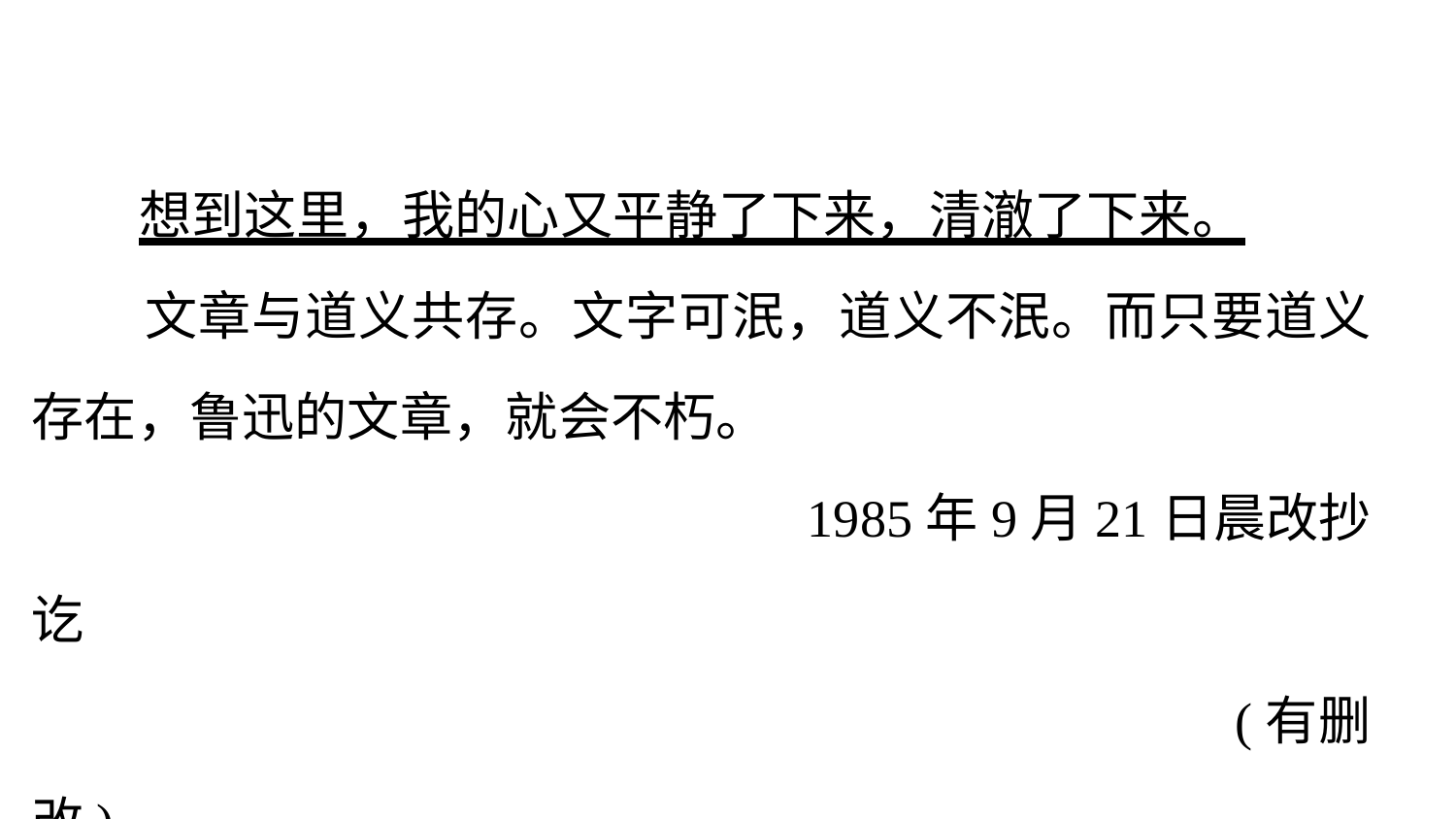

想到这里，我的心又平静了下来，清澈了下来。
        文章与道义共存。文字可泯，道义不泯。而只要道义存在，鲁迅的文章，就会不朽。
                                                           1985年9月21日晨改抄讫
                                                                                        (有删改)